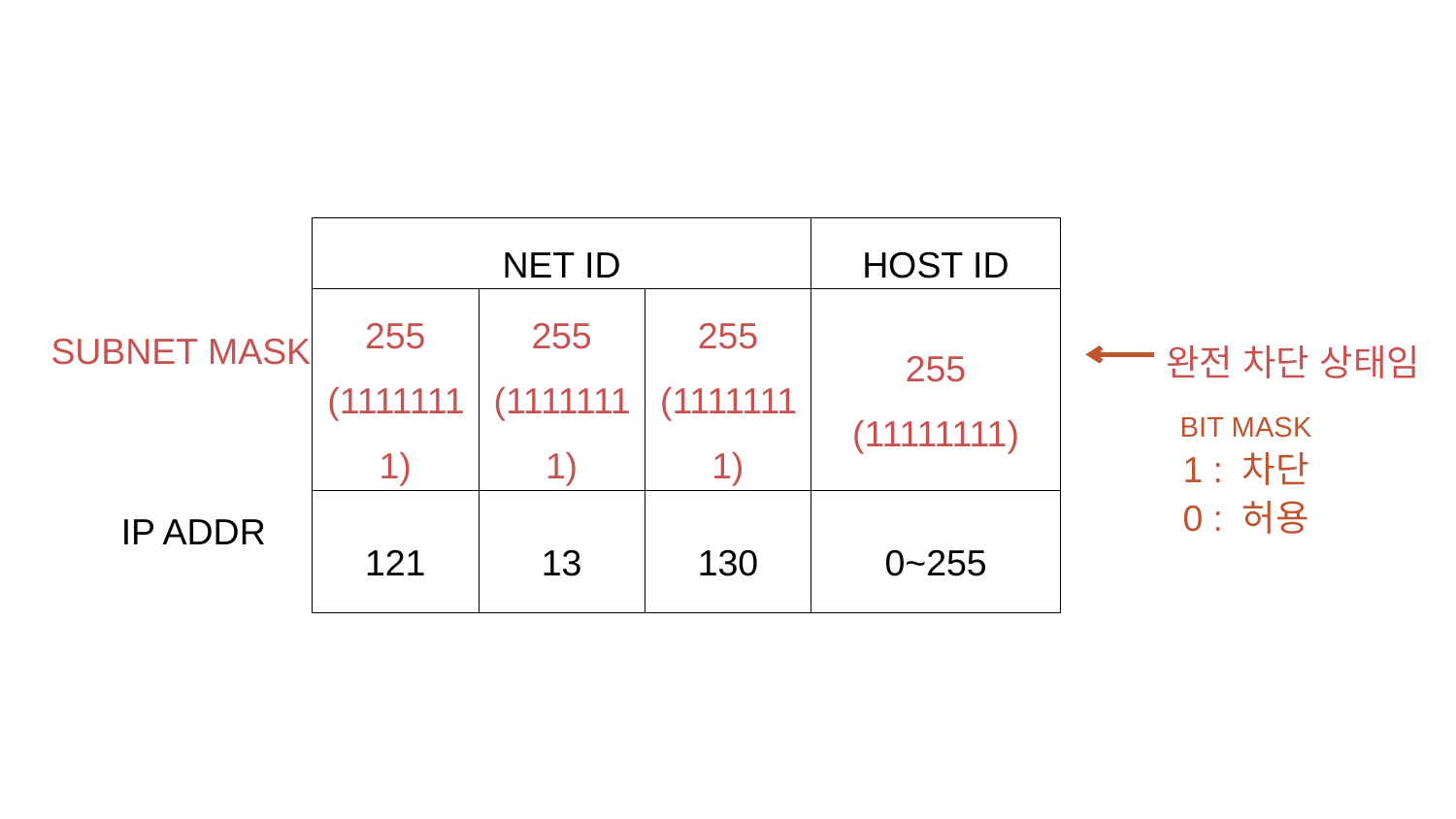

| NET ID |  |  | HOST ID |
| --- | --- | --- | --- |
| 255 (11111111) | 255 (11111111) | 255 (11111111) | 255 (11111111) |
| 121 | 13 | 130 | 0~255 |
SUBNET MASK
완전 차단 상태임
BIT MASK
1 : 차단
0 : 허용
IP ADDR